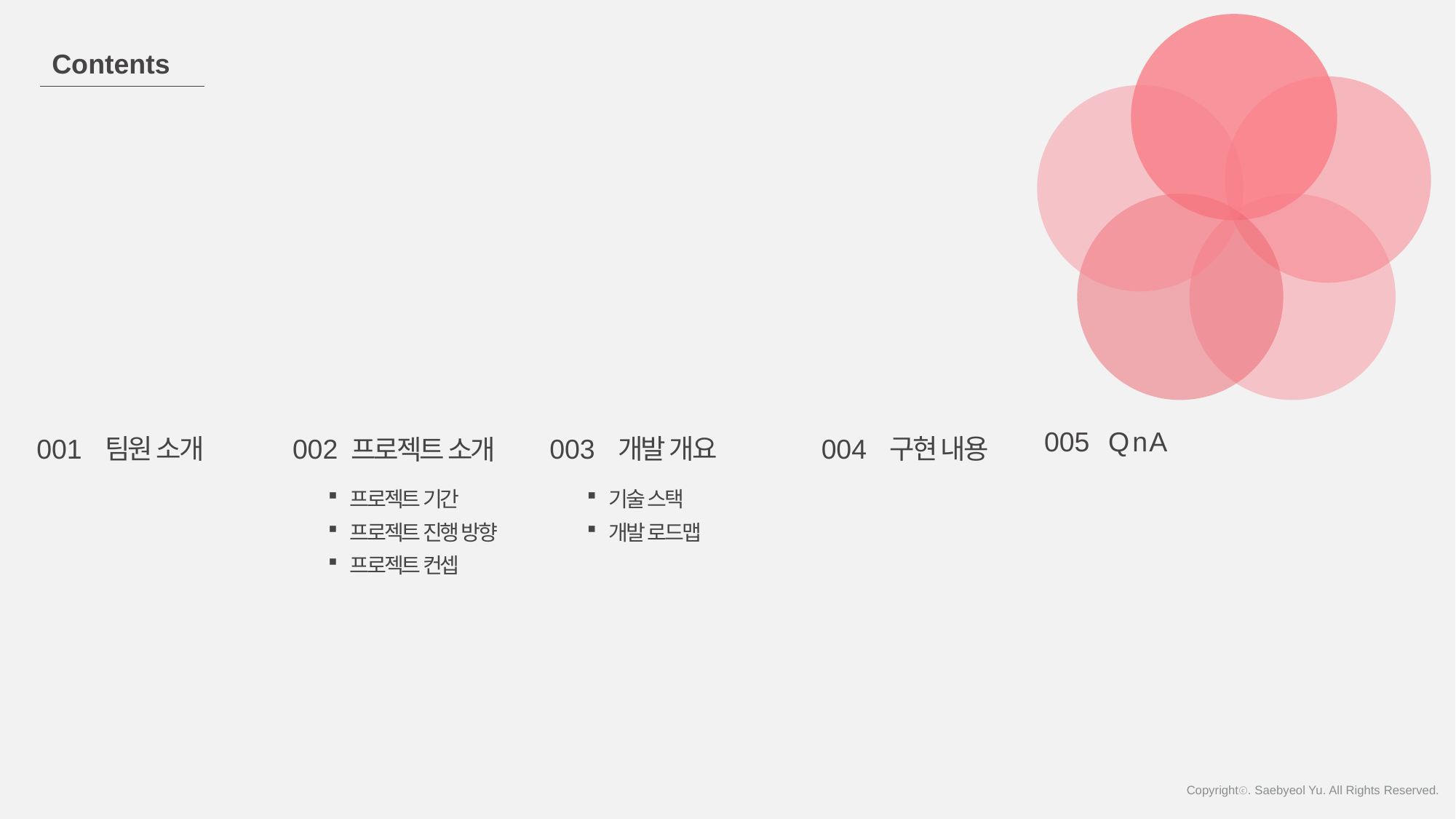

Contents
005
Q n A
004
구현 내용
001
팀원 소개
002
프로젝트 소개
003
개발 개요
기술 스택
개발 로드맵
프로젝트 기간
프로젝트 진행 방향
프로젝트 컨셉